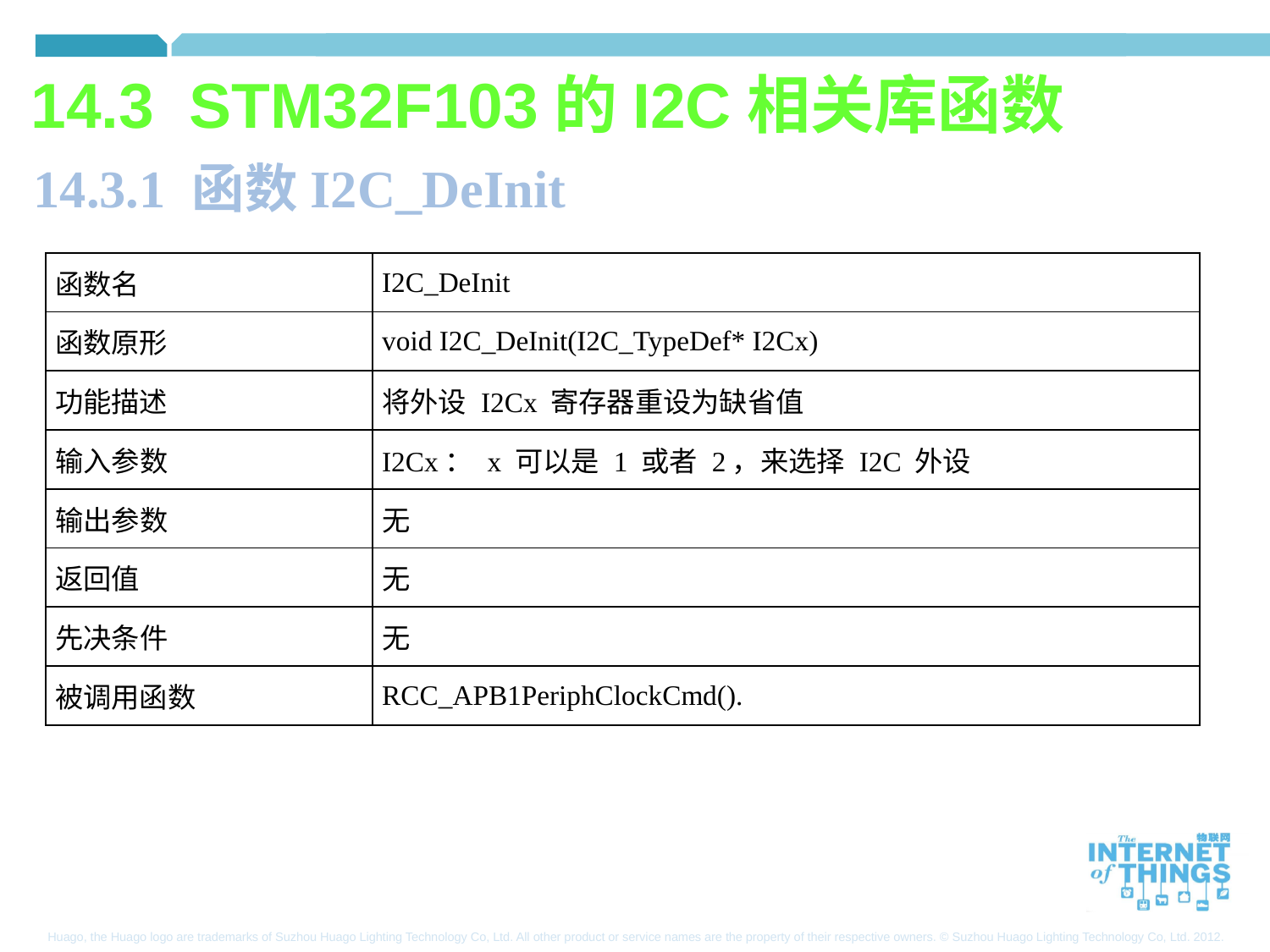

14.3  STM32F103的I2C相关库函数
14.3.1 函数I2C_DeInit
| 函数名 | I2C\_DeInit |
| --- | --- |
| 函数原形 | void I2C\_DeInit(I2C\_TypeDef\* I2Cx) |
| 功能描述 | 将外设 I2Cx 寄存器重设为缺省值 |
| 输入参数 | I2Cx： x 可以是 1 或者 2，来选择 I2C 外设 |
| 输出参数 | 无 |
| 返回值 | 无 |
| 先决条件 | 无 |
| 被调用函数 | RCC\_APB1PeriphClockCmd(). |